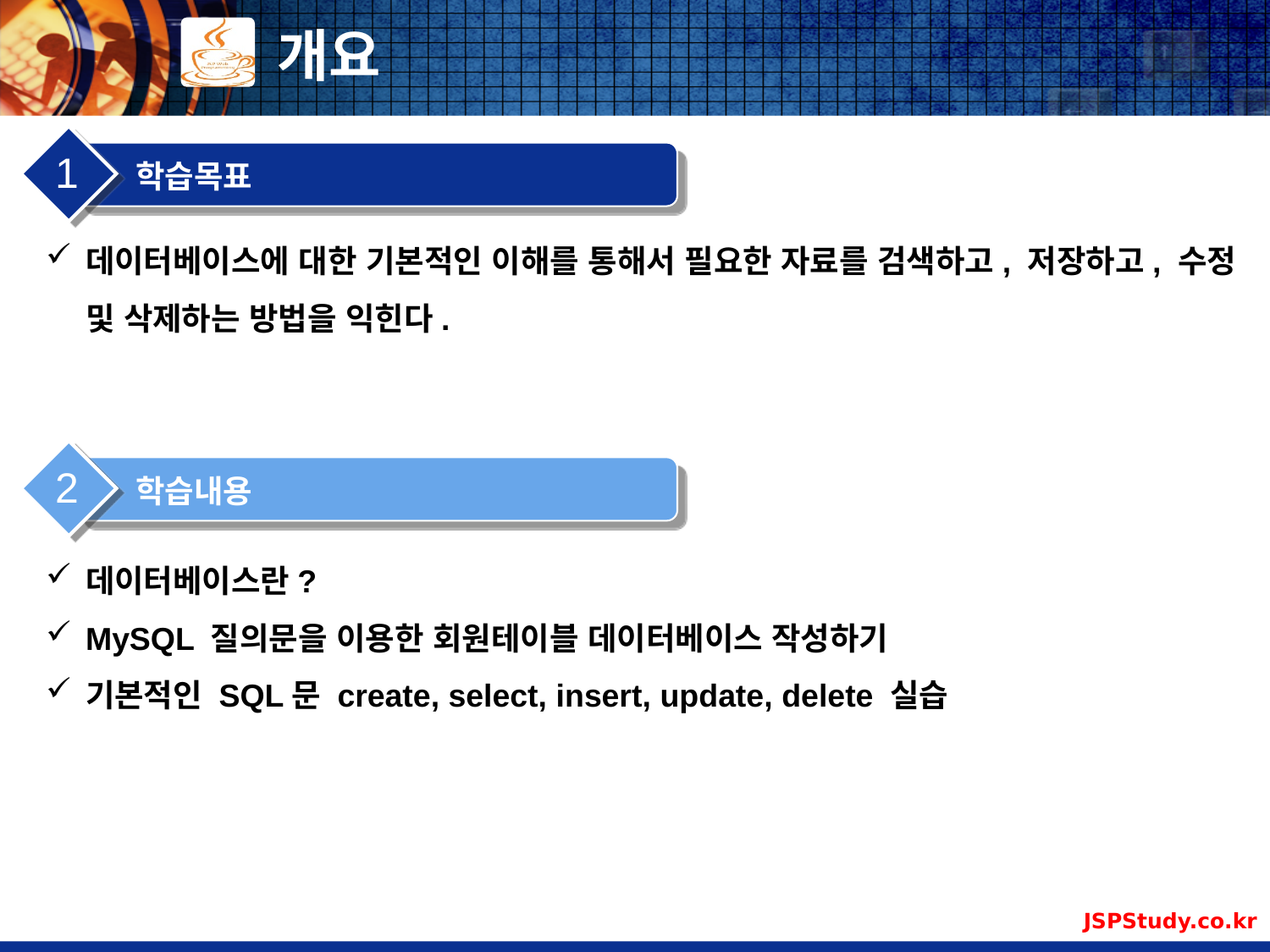

# 개요

1

학습목표
데이터베이스에 대한 기본적인 이해를 통해서 필요한 자료를 검색하고, 저장하고, 수정 및 삭제하는 방법을 익힌다.

2

학습내용
데이터베이스란?
MySQL 질의문을 이용한 회원테이블 데이터베이스 작성하기
기본적인 SQL문 create, select, insert, update, delete 실습
JSPStudy.co.kr